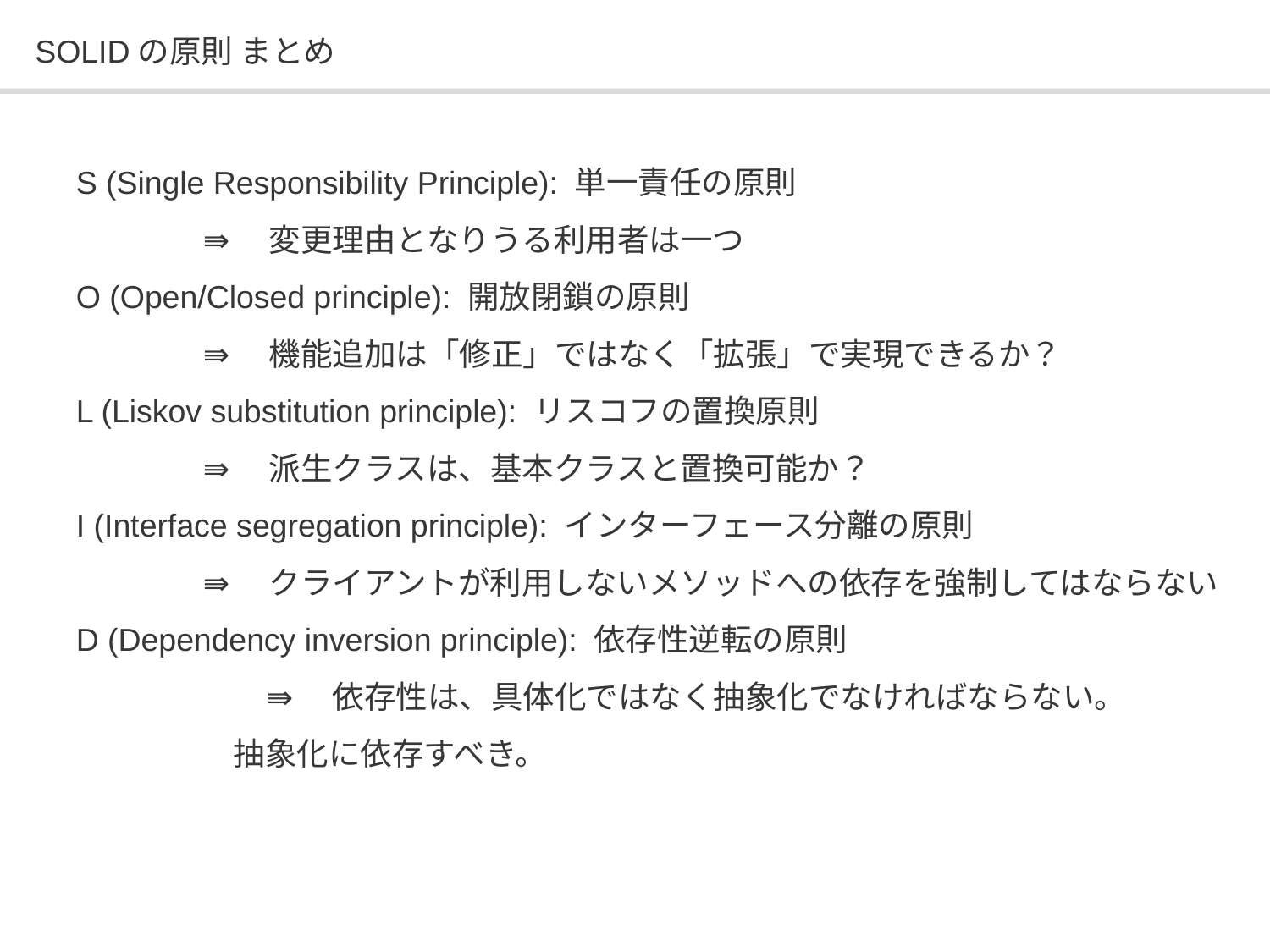

# SOLIDの原則 まとめ
S (Single Responsibility Principle): 単一責任の原則
	⇛　変更理由となりうる利用者は一つ
O (Open/Closed principle): 開放閉鎖の原則
	⇛　機能追加は「修正」ではなく「拡張」で実現できるか？
L (Liskov substitution principle): リスコフの置換原則
	⇛　派生クラスは、基本クラスと置換可能か？
I (Interface segregation principle): インターフェース分離の原則
	⇛　クライアントが利用しないメソッドへの依存を強制してはならない
D (Dependency inversion principle): 依存性逆転の原則
	⇛　依存性は、具体化ではなく抽象化でなければならない。
            抽象化に依存すべき。